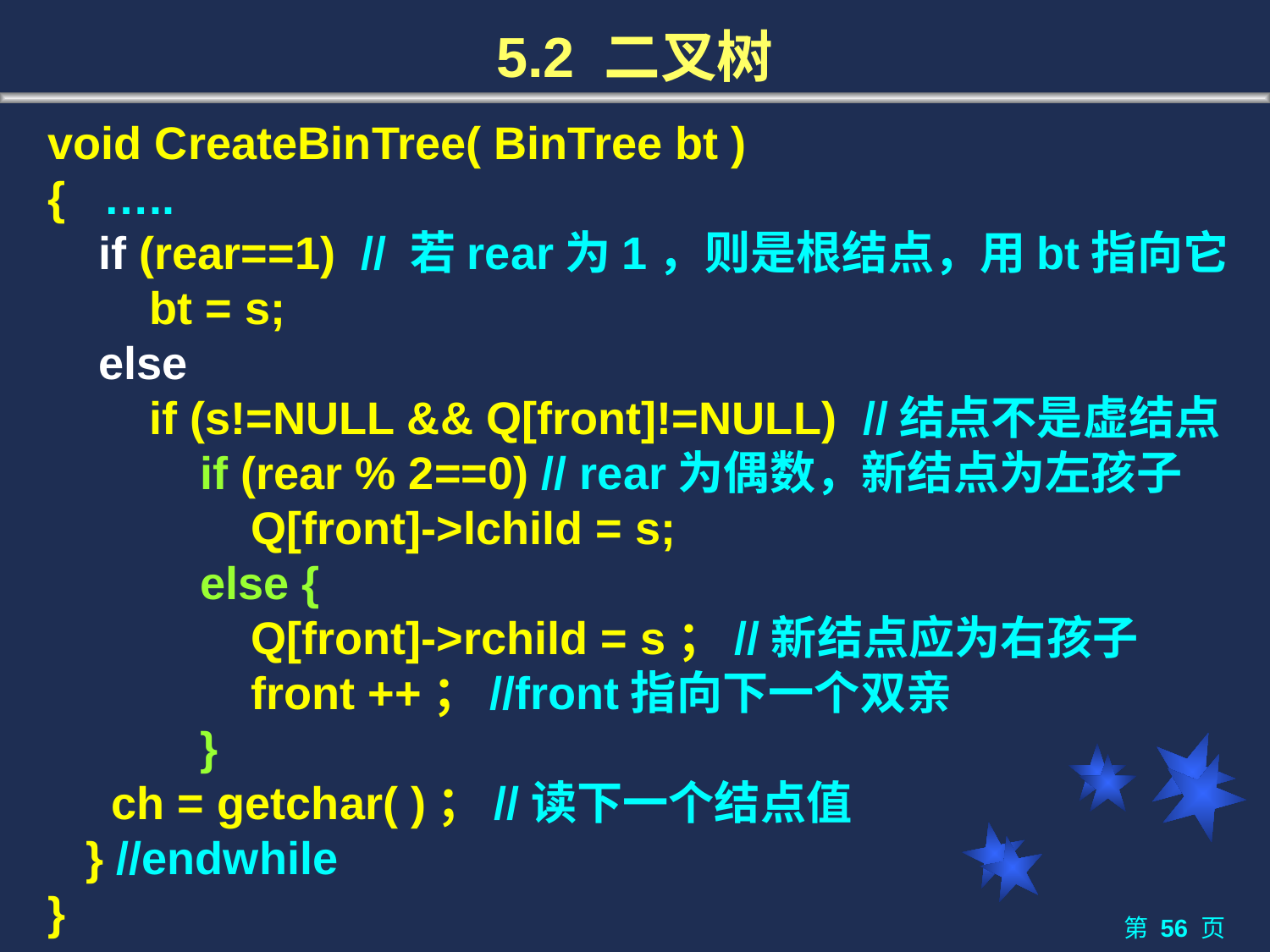

# 5.2 二叉树
void CreateBinTree( BinTree bt )
{   …..
    if (rear==1)  // 若rear为1，则是根结点，用bt指向它
        bt = s;
    else
        if (s!=NULL && Q[front]!=NULL)  //结点不是虚结点
            if (rear % 2==0) // rear为偶数，新结点为左孩子
                Q[front]->lchild = s;
            else {
                Q[front]->rchild = s；//新结点应为右孩子
                front ++；//front指向下一个双亲
            }
     ch = getchar( )；//读下一个结点值
   } //endwhile
}
第 56 页